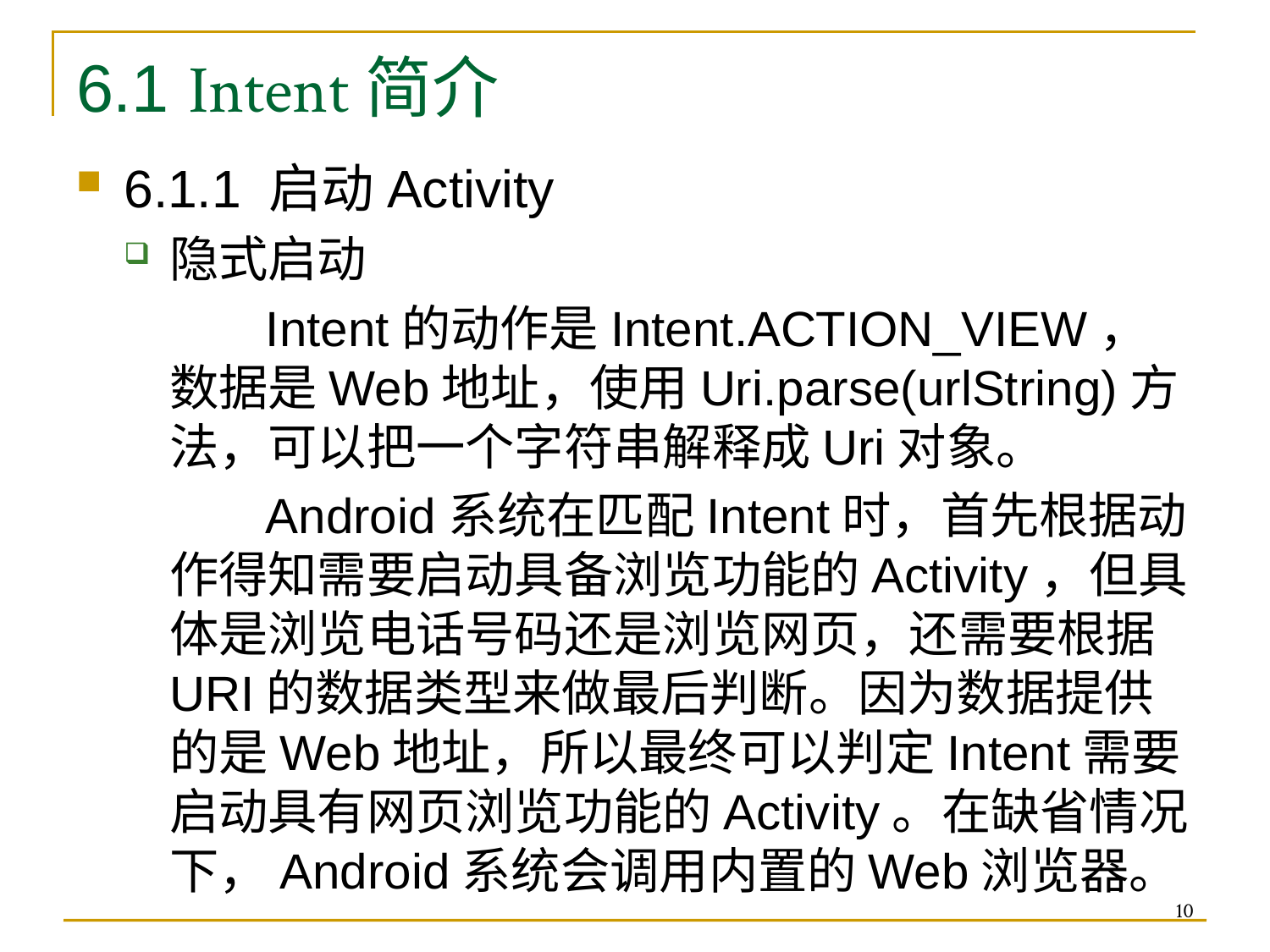

# 6.1 Intent简介
6.1.1 启动Activity
隐式启动
       Intent的动作是Intent.ACTION_VIEW，数据是Web地址，使用Uri.parse(urlString)方法，可以把一个字符串解释成Uri对象。
       Android系统在匹配Intent时，首先根据动作得知需要启动具备浏览功能的Activity，但具体是浏览电话号码还是浏览网页，还需要根据URI的数据类型来做最后判断。因为数据提供的是Web地址，所以最终可以判定Intent需要启动具有网页浏览功能的Activity。在缺省情况下，Android系统会调用内置的Web浏览器。

10